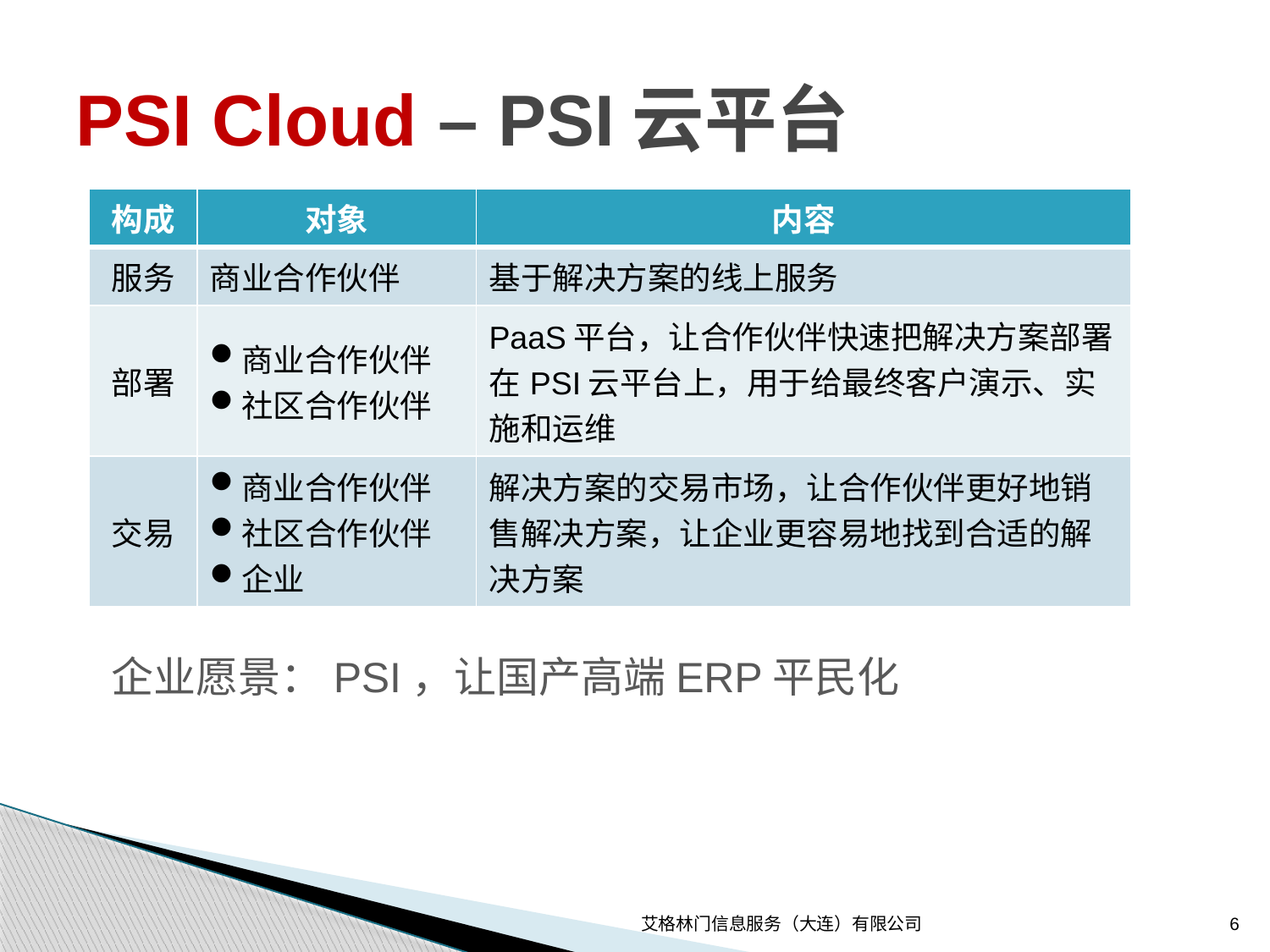

# PSI Cloud – PSI云平台
| 构成 | 对象 | 内容 |
| --- | --- | --- |
| 服务 | 商业合作伙伴 | 基于解决方案的线上服务 |
| 部署 | 商业合作伙伴 社区合作伙伴 | PaaS平台，让合作伙伴快速把解决方案部署在PSI云平台上，用于给最终客户演示、实施和运维 |
| 交易 | 商业合作伙伴 社区合作伙伴 企业 | 解决方案的交易市场，让合作伙伴更好地销售解决方案，让企业更容易地找到合适的解决方案 |

企业愿景：PSI，让国产高端ERP平民化
艾格林门信息服务（大连）有限公司
6